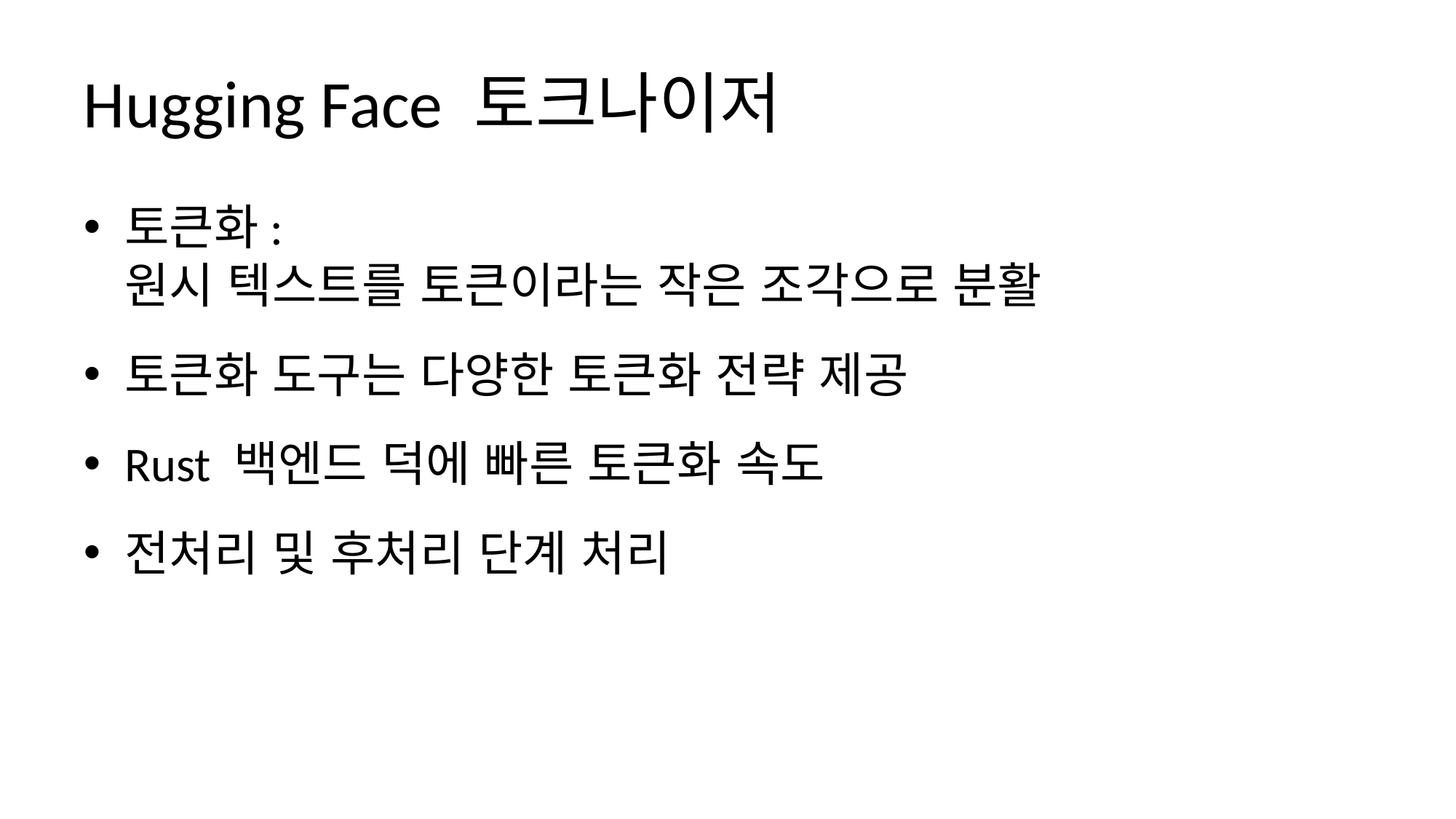

# Hugging Face 토크나이저
토큰화:
원시 텍스트를 토큰이라는 작은 조각으로 분활

토큰화 도구는 다양한 토큰화 전략 제공

Rust 백엔드 덕에 빠른 토큰화 속도

전처리 및 후처리 단계 처리